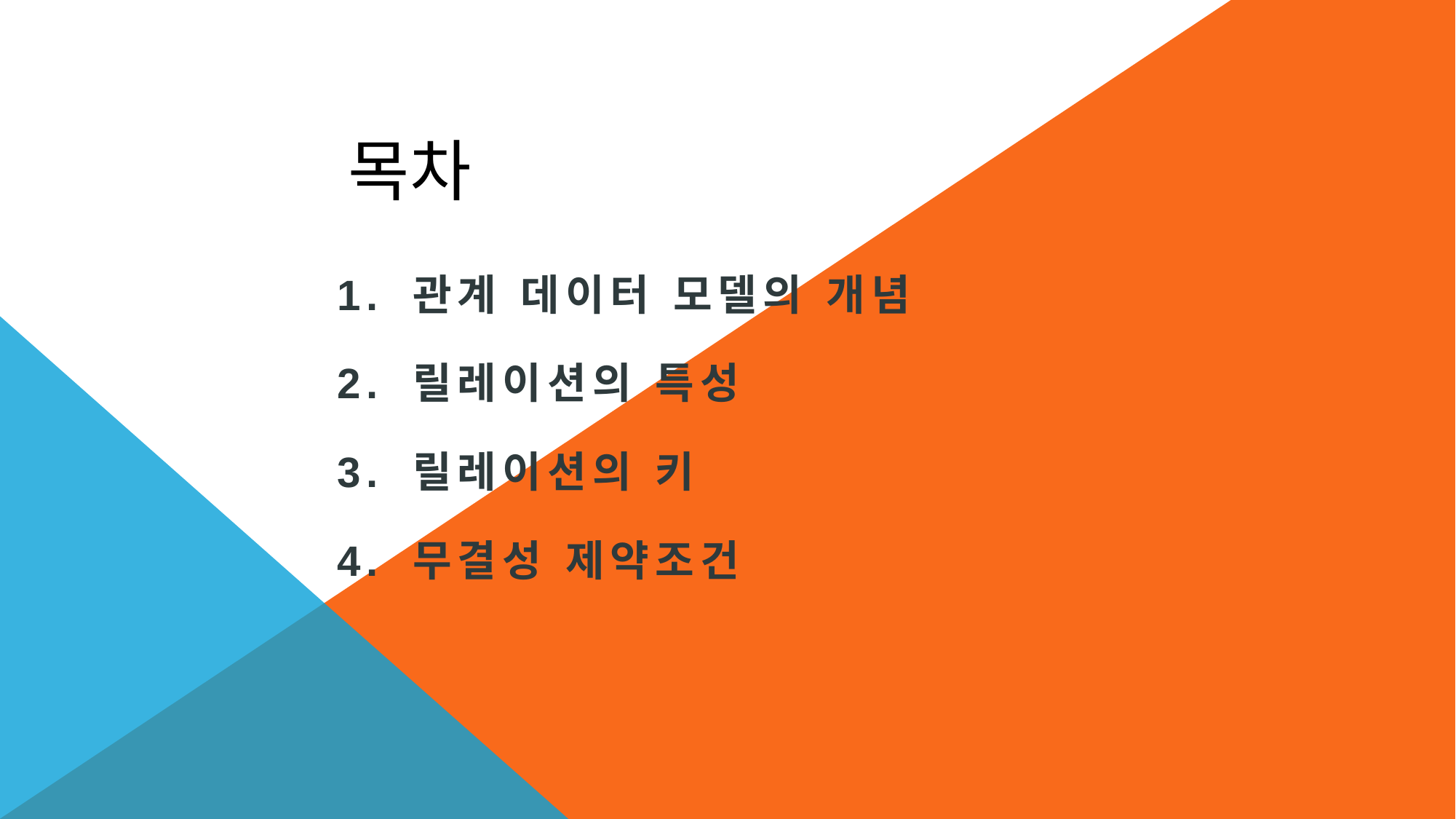

# 목차
1. 관계 데이터 모델의 개념
2. 릴레이션의 특성
3. 릴레이션의 키
4. 무결성 제약조건